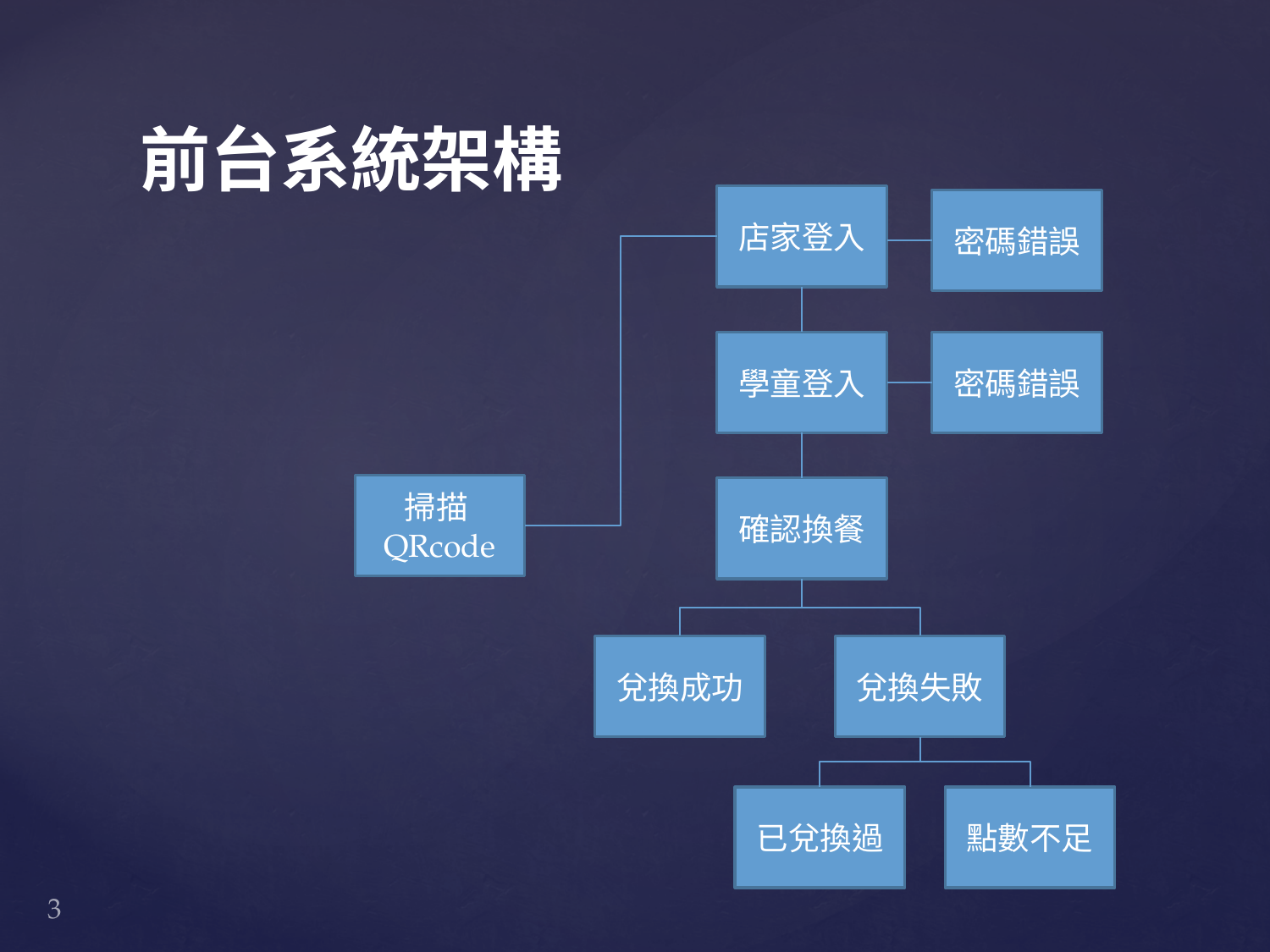

前台系統架構
店家登入
密碼錯誤
學童登入
密碼錯誤
掃描QRcode
確認換餐
兌換成功
兌換失敗
已兌換過
點數不足
3